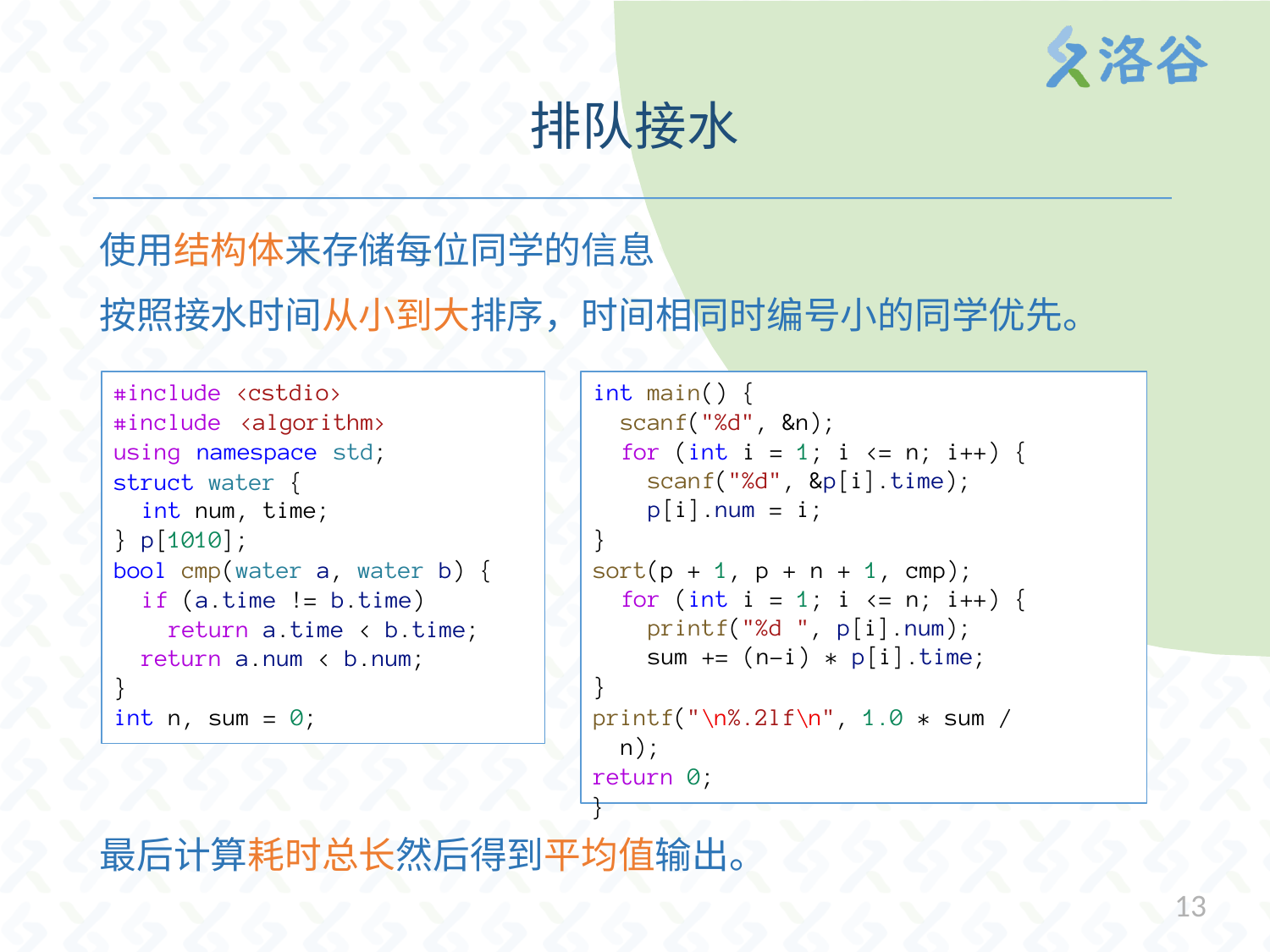

排队接水

使用结构体来存储每位同学的信息

按照接水时间从小到大排序，时间相同时编号小的同学优先。

#include <cstdio>
#include <algorithm> using namespace std; struct water {
int num, time;
} p[1010];
bool cmp(water a, water b) {
if (a.time != b.time)
return a.time < b.time;
return a.num < b.num;
}
int n, sum = 0;
int main() {
scanf("%d", &n);
for (int i = 1; i <= n; i++) { scanf("%d", &p[i].time); p[i].num = i;
}
sort(p + 1, p + n + 1, cmp);
for (int i = 1; i <= n; i++) { printf("%d ", p[i].num);  sum += (n-i) * p[i].time;
}
printf("\n%.2lf\n", 1.0 * sum / n);
return 0;
}
最后计算耗时总长然后得到平均值输出。
13